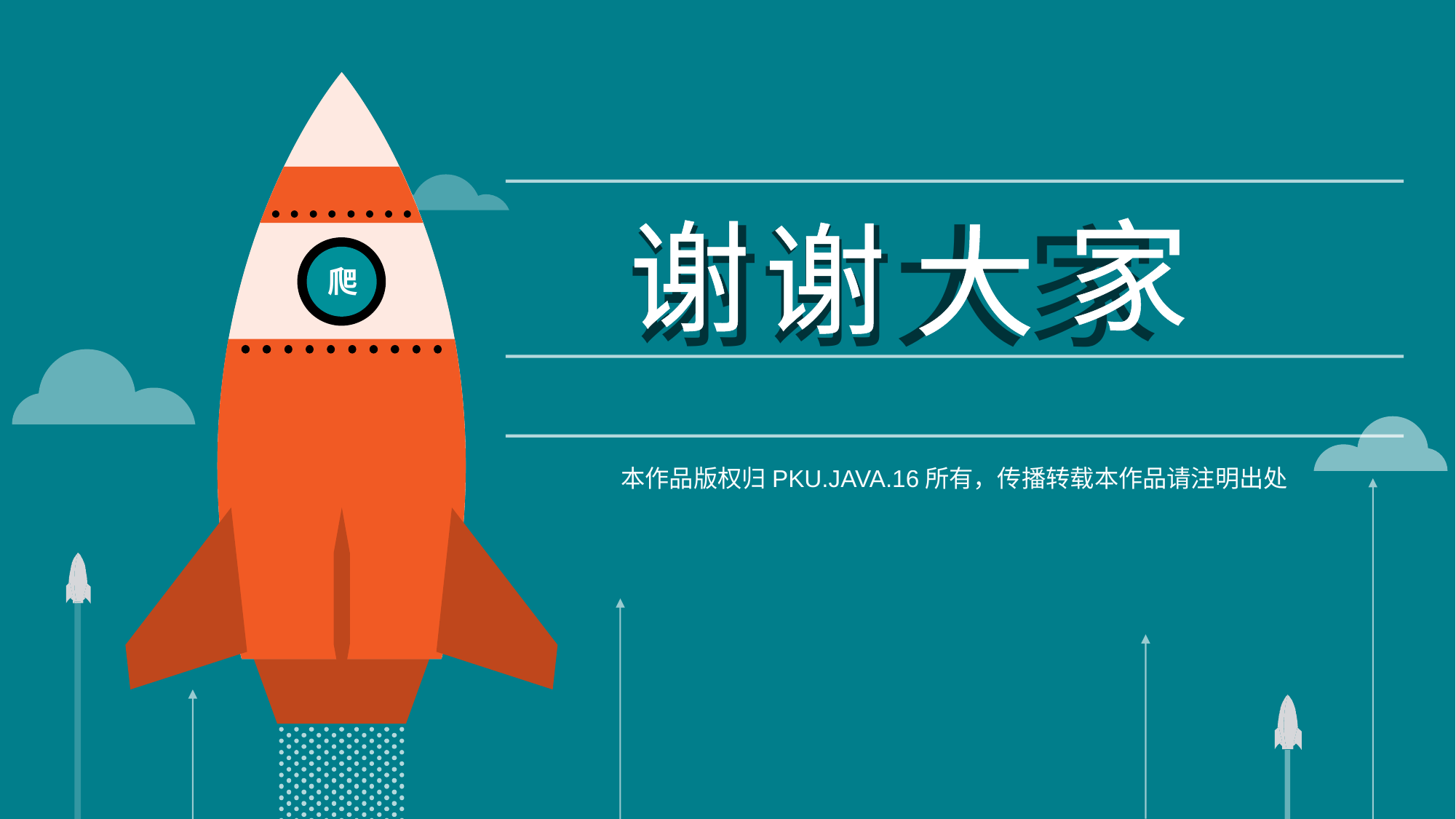

爬

家
谢
谢谢大家
谢
大

本作品版权归PKU.JAVA.16所有，传播转载本作品请注明出处